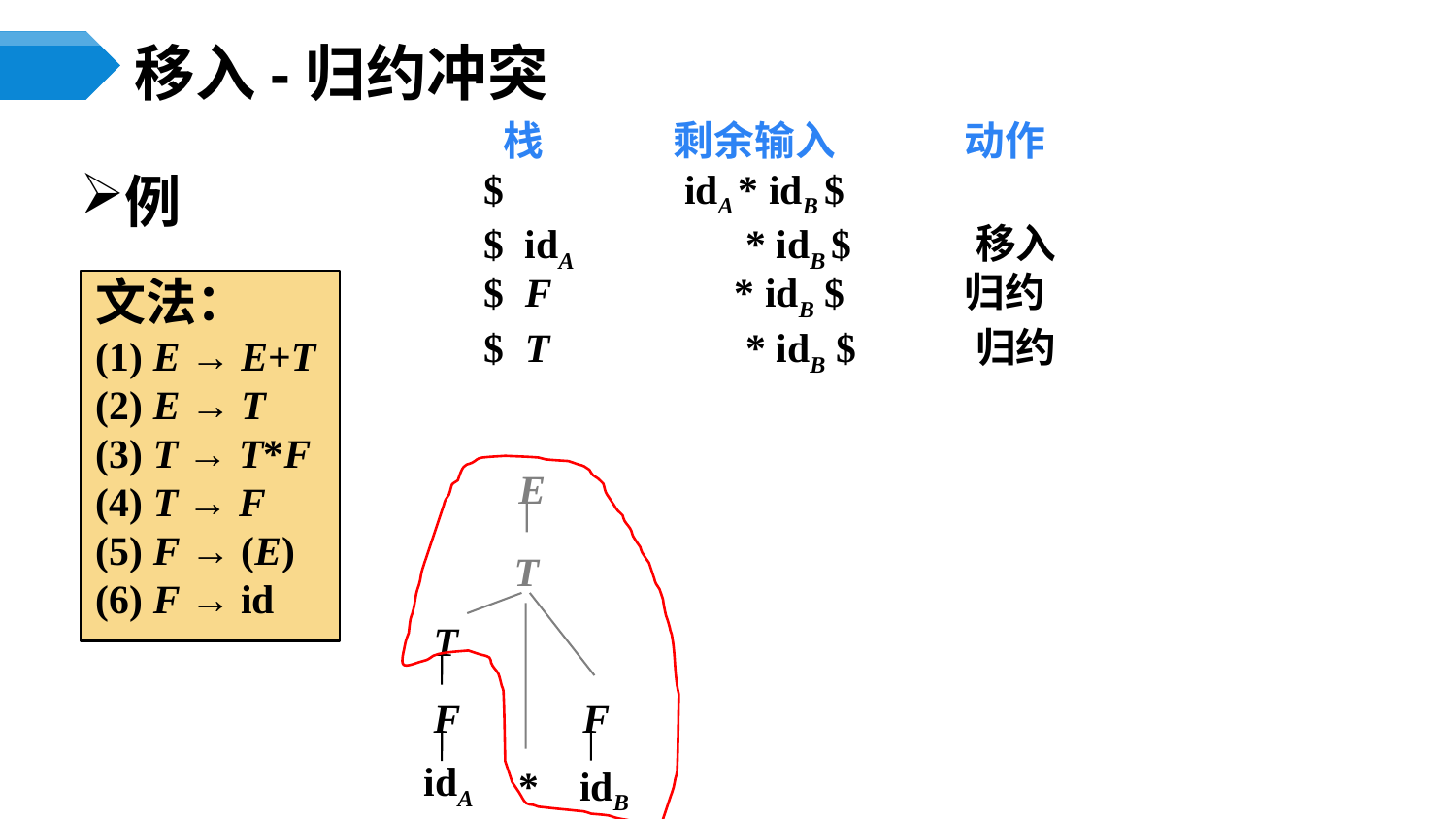

# 移入-归约冲突
 栈 	剩余输入	动作
$		idA * idB $
$  idA	      * idB $	移入
$  F	      * idB $	归约
$  T      	      * idB $	归约

例

文法：
(1) E → E+T
(2) E → T
(3) T → T*F
(4) T → F
(5) F → (E)
(6) F → id
E

T

T

F

F

idA
*    idB